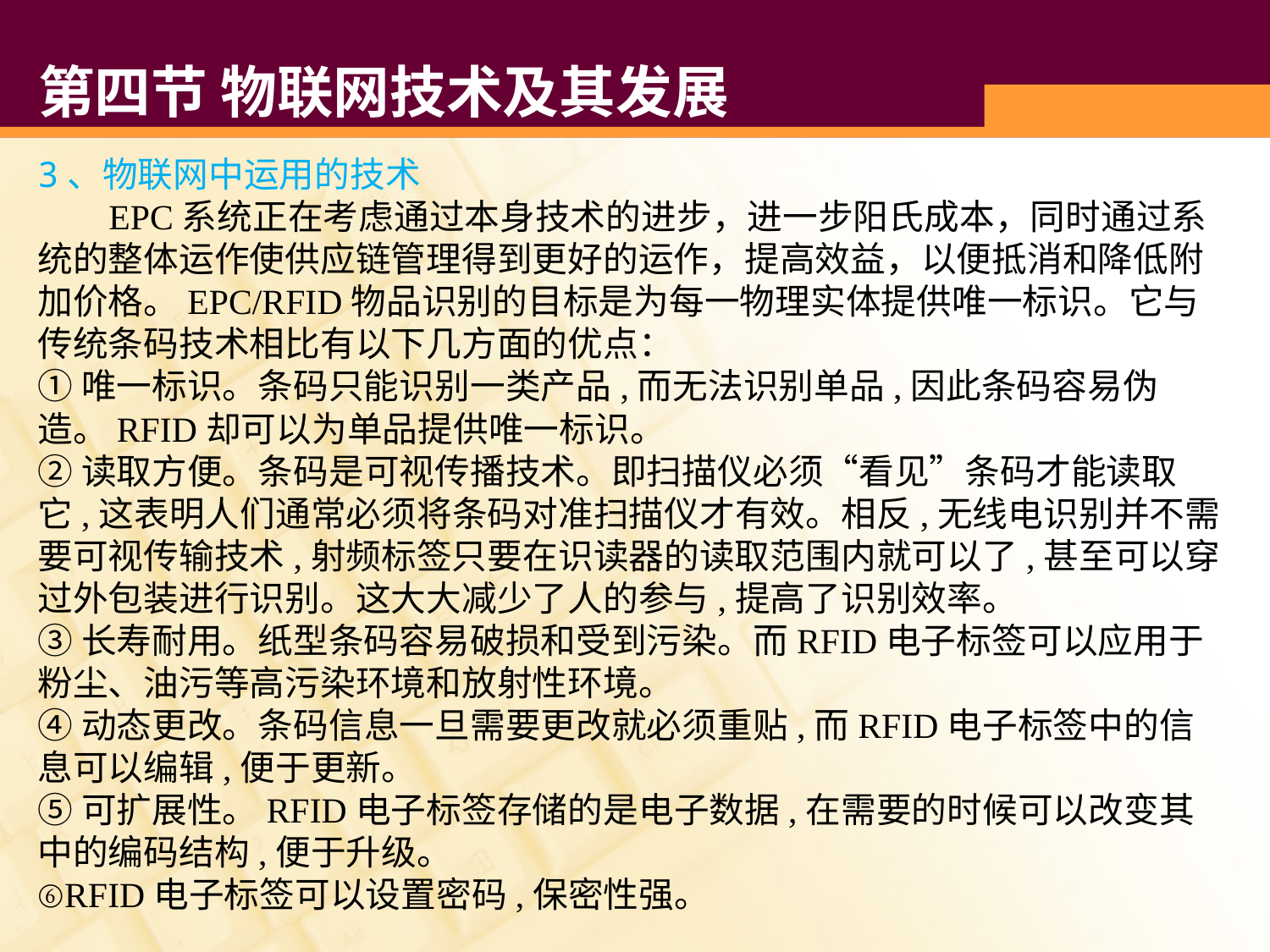

# 第四节 物联网技术及其发展
3、物联网中运用的技术
        EPC系统正在考虑通过本身技术的进步，进一步阳氏成本，同时通过系统的整体运作使供应链管理得到更好的运作，提高效益，以便抵消和降低附加价格。EPC/RFID物品识别的目标是为每一物理实体提供唯一标识。它与传统条码技术相比有以下几方面的优点：
①唯一标识。条码只能识别一类产品,而无法识别单品,因此条码容易伪造。RFID却可以为单品提供唯一标识。
②读取方便。条码是可视传播技术。即扫描仪必须“看见”条码才能读取它,这表明人们通常必须将条码对准扫描仪才有效。相反,无线电识别并不需要可视传输技术,射频标签只要在识读器的读取范围内就可以了,甚至可以穿过外包装进行识别。这大大减少了人的参与,提高了识别效率。
③长寿耐用。纸型条码容易破损和受到污染。而RFID电子标签可以应用于粉尘、油污等高污染环境和放射性环境。
④动态更改。条码信息一旦需要更改就必须重贴,而RFID电子标签中的信息可以编辑,便于更新。
⑤可扩展性。RFID电子标签存储的是电子数据,在需要的时候可以改变其中的编码结构,便于升级。
⑥RFID电子标签可以设置密码,保密性强。